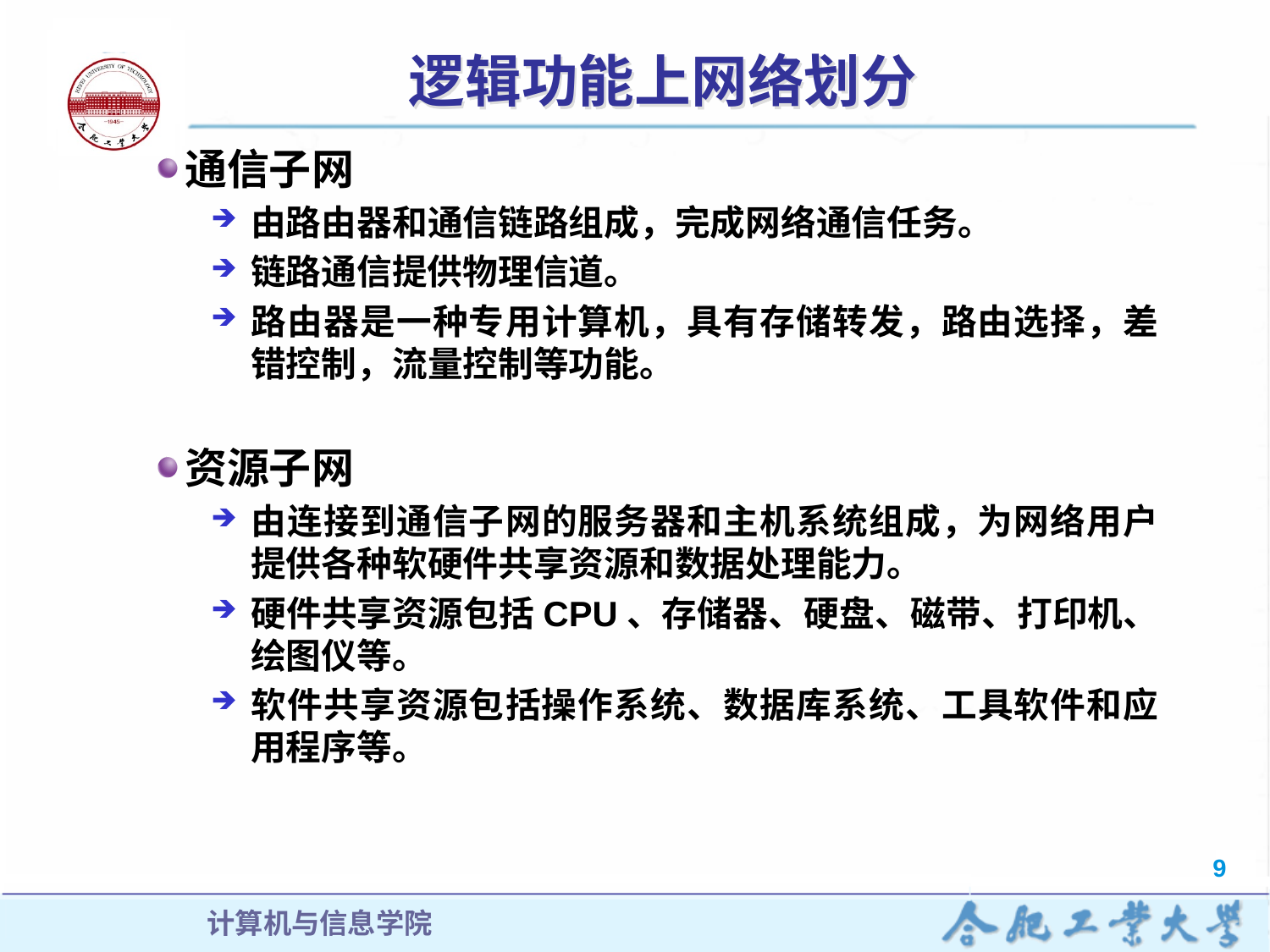

# 逻辑功能上网络划分
通信子网
由路由器和通信链路组成，完成网络通信任务。
链路通信提供物理信道。
路由器是一种专用计算机，具有存储转发，路由选择，差错控制，流量控制等功能。

资源子网
由连接到通信子网的服务器和主机系统组成，为网络用户提供各种软硬件共享资源和数据处理能力。
硬件共享资源包括CPU、存储器、硬盘、磁带、打印机、绘图仪等。
软件共享资源包括操作系统、数据库系统、工具软件和应用程序等。